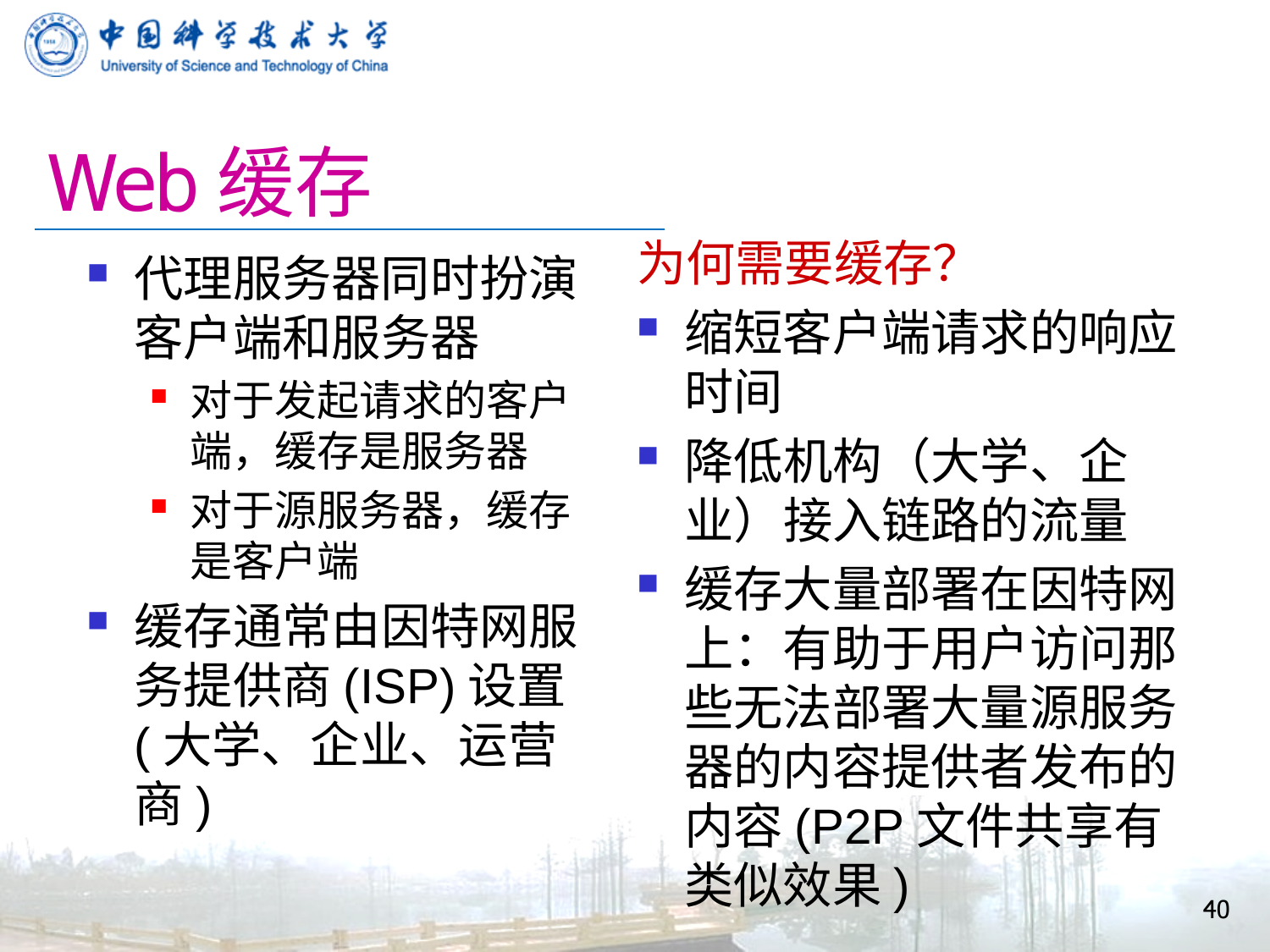

# Web缓存
为何需要缓存？
缩短客户端请求的响应时间
降低机构（大学、企业）接入链路的流量
缓存大量部署在因特网上：有助于用户访问那些无法部署大量源服务器的内容提供者发布的内容(P2P文件共享有类似效果)
代理服务器同时扮演客户端和服务器
对于发起请求的客户端，缓存是服务器
对于源服务器，缓存是客户端
缓存通常由因特网服务提供商(ISP)设置 (大学、企业、运营商)
40